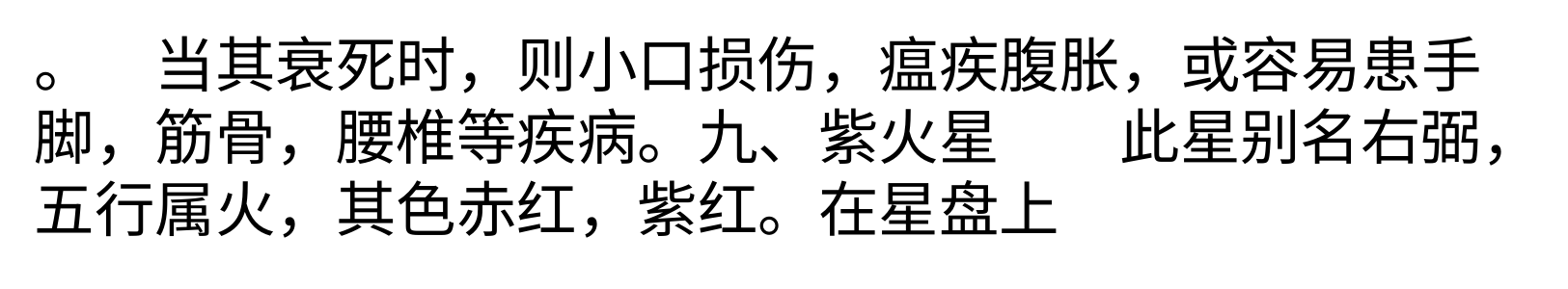

。　当其衰死时，则小口损伤，瘟疾腹胀，或容易患手脚，筋骨，腰椎等疾病。九、紫火星　　此星别名右弼，五行属火，其色赤红，紫红。在星盘上